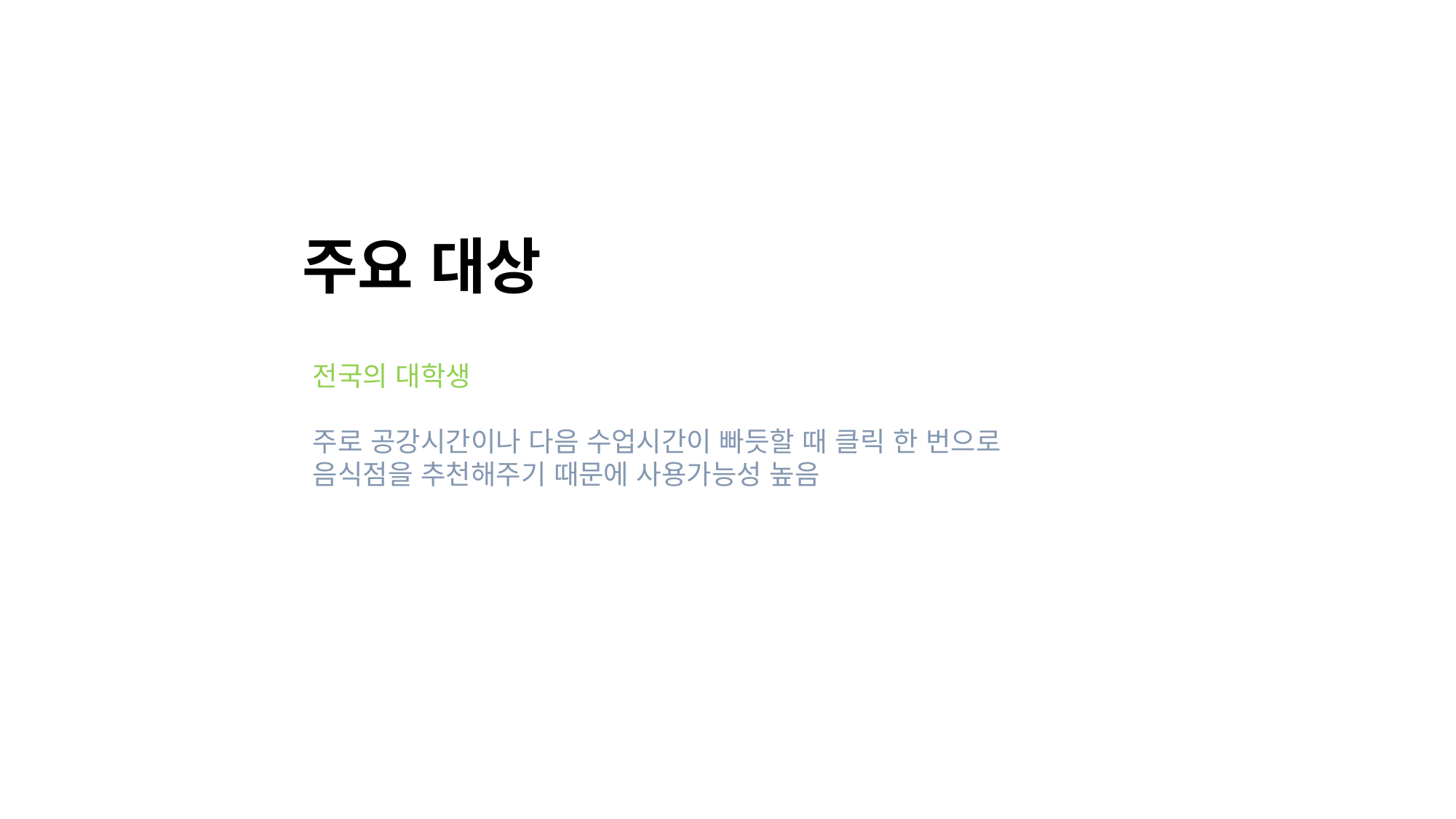

주요 대상
전국의 대학생

주로 공강시간이나 다음 수업시간이 빠듯할 때 클릭 한 번으로 음식점을 추천해주기 때문에 사용가능성 높음